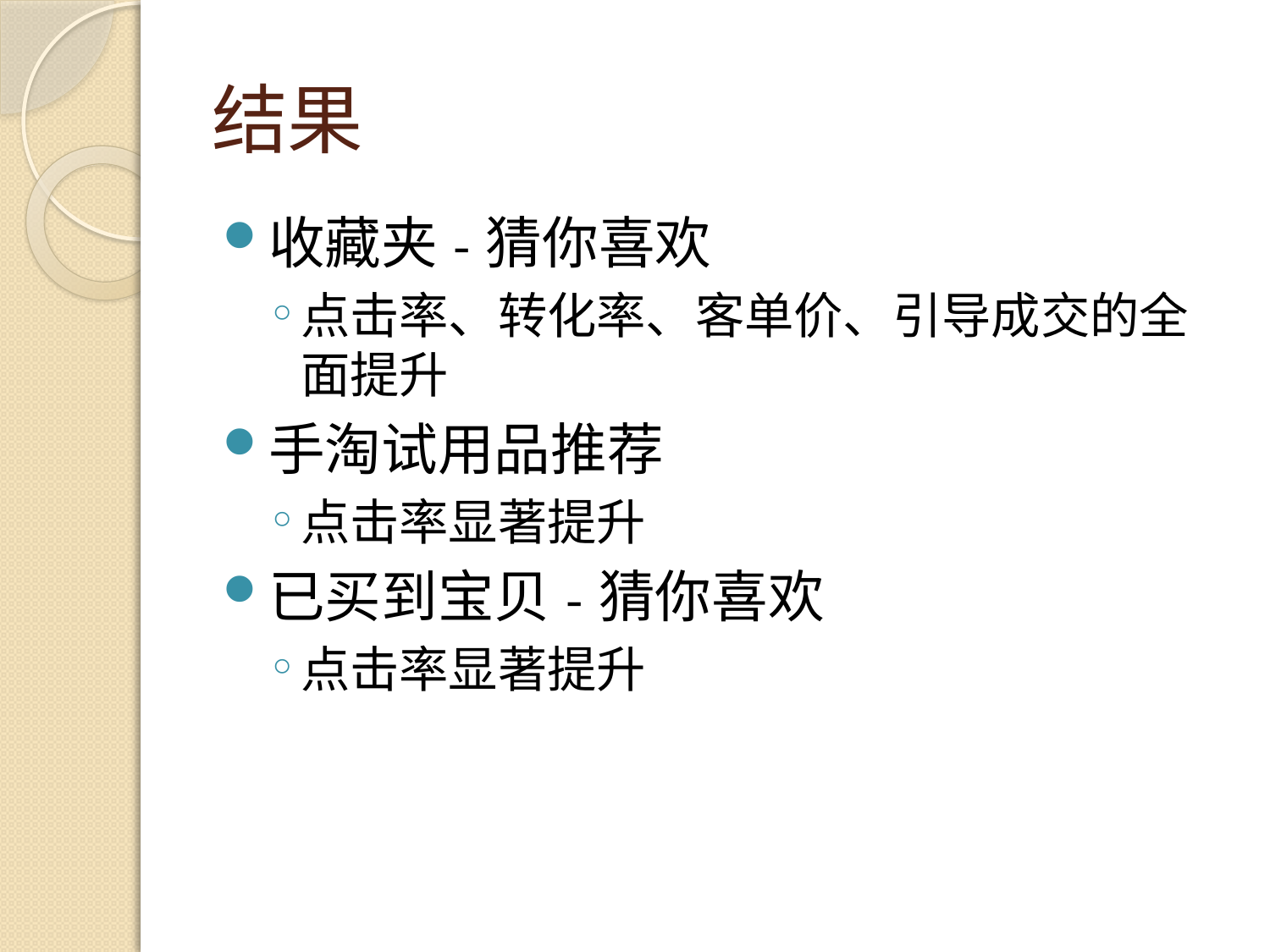

# 结果
收藏夹-猜你喜欢
点击率、转化率、客单价、引导成交的全面提升
手淘试用品推荐
点击率显著提升
已买到宝贝-猜你喜欢
点击率显著提升